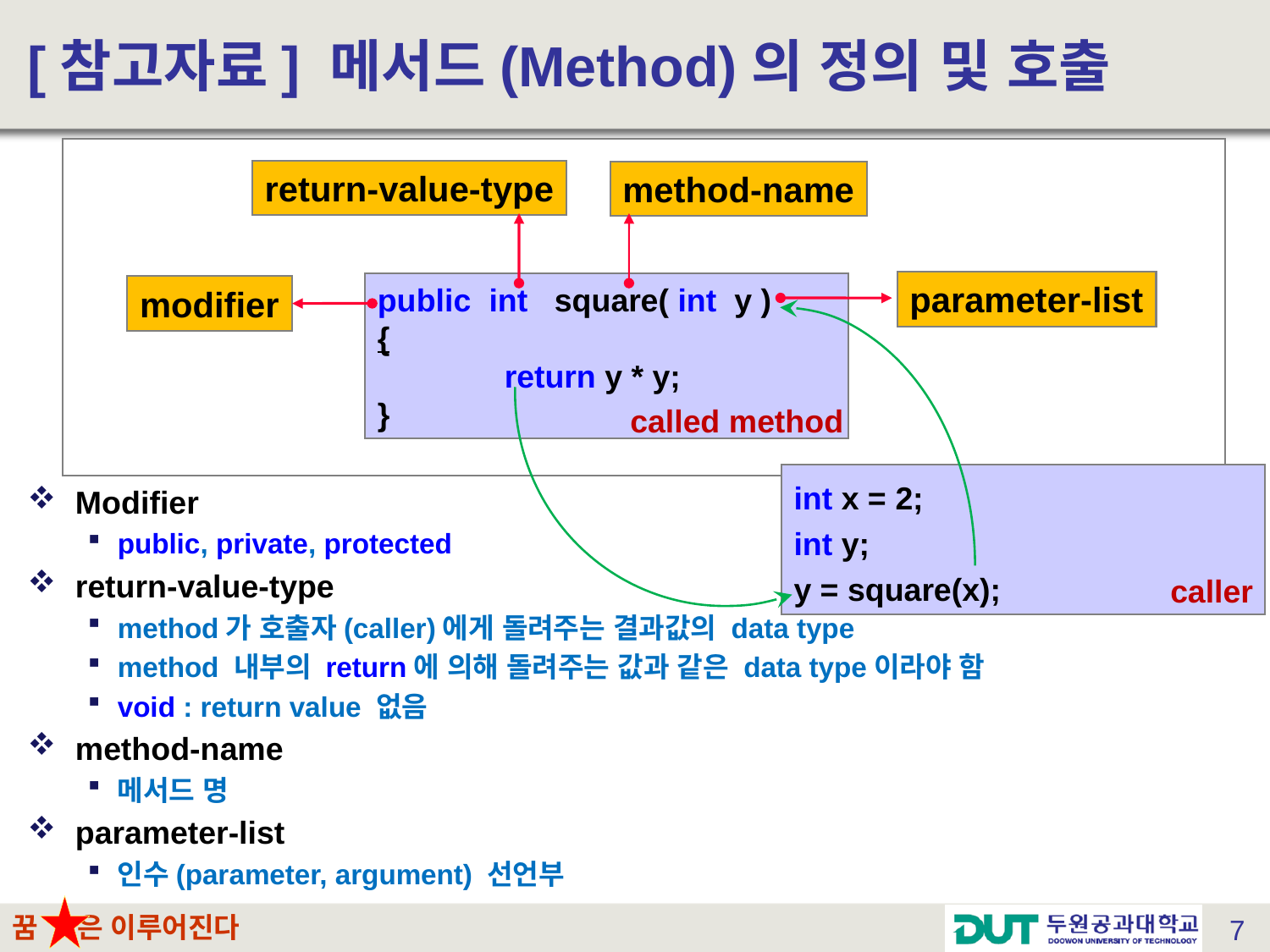

# [참고자료] 메서드(Method)의 정의 및 호출

return-value-type
method-name

parameter-list
public  int   square( int  y )
{
	return y * y;
}
modifier

called method
int x = 2;
int y;
y = square(x);
Modifier
public, private, protected
return-value-type
method가 호출자(caller)에게 돌려주는 결과값의 data type
method 내부의 return에 의해 돌려주는 값과 같은 data type이라야 함
void : return value 없음
method-name
메서드 명
parameter-list
인수(parameter, argument) 선언부
caller